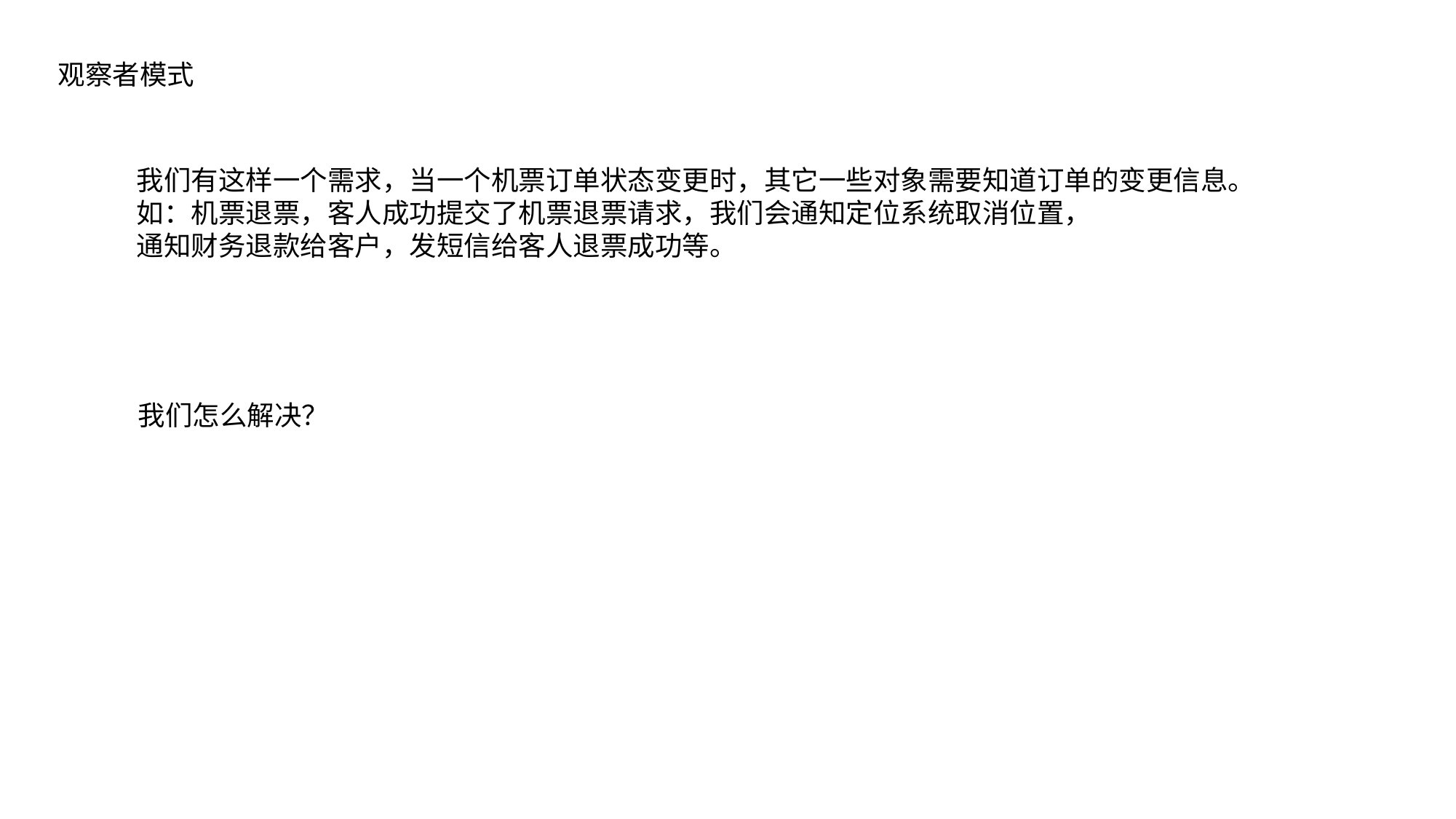

观察者模式
我们有这样一个需求，当一个机票订单状态变更时，其它一些对象需要知道订单的变更信息。
如：机票退票，客人成功提交了机票退票请求，我们会通知定位系统取消位置，
通知财务退款给客户，发短信给客人退票成功等。
我们怎么解决？